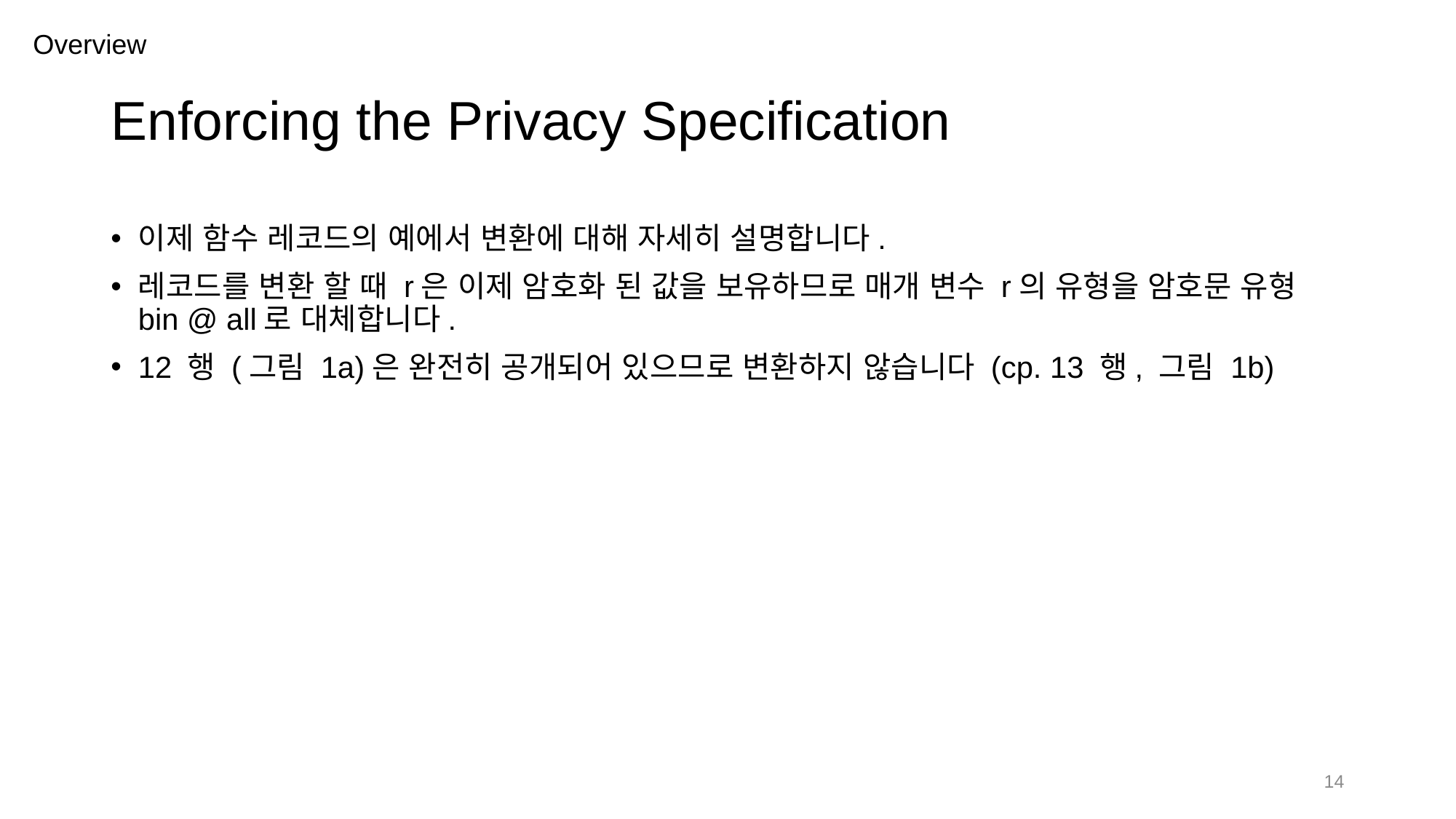

Overview
# Enforcing the Privacy Specification
이제 함수 레코드의 예에서 변환에 대해 자세히 설명합니다.
레코드를 변환 할 때 r은 이제 암호화 된 값을 보유하므로 매개 변수 r의 유형을 암호문 유형 bin @ all로 대체합니다.
12 행 (그림 1a)은 완전히 공개되어 있으므로 변환하지 않습니다 (cp. 13 행, 그림 1b)
14